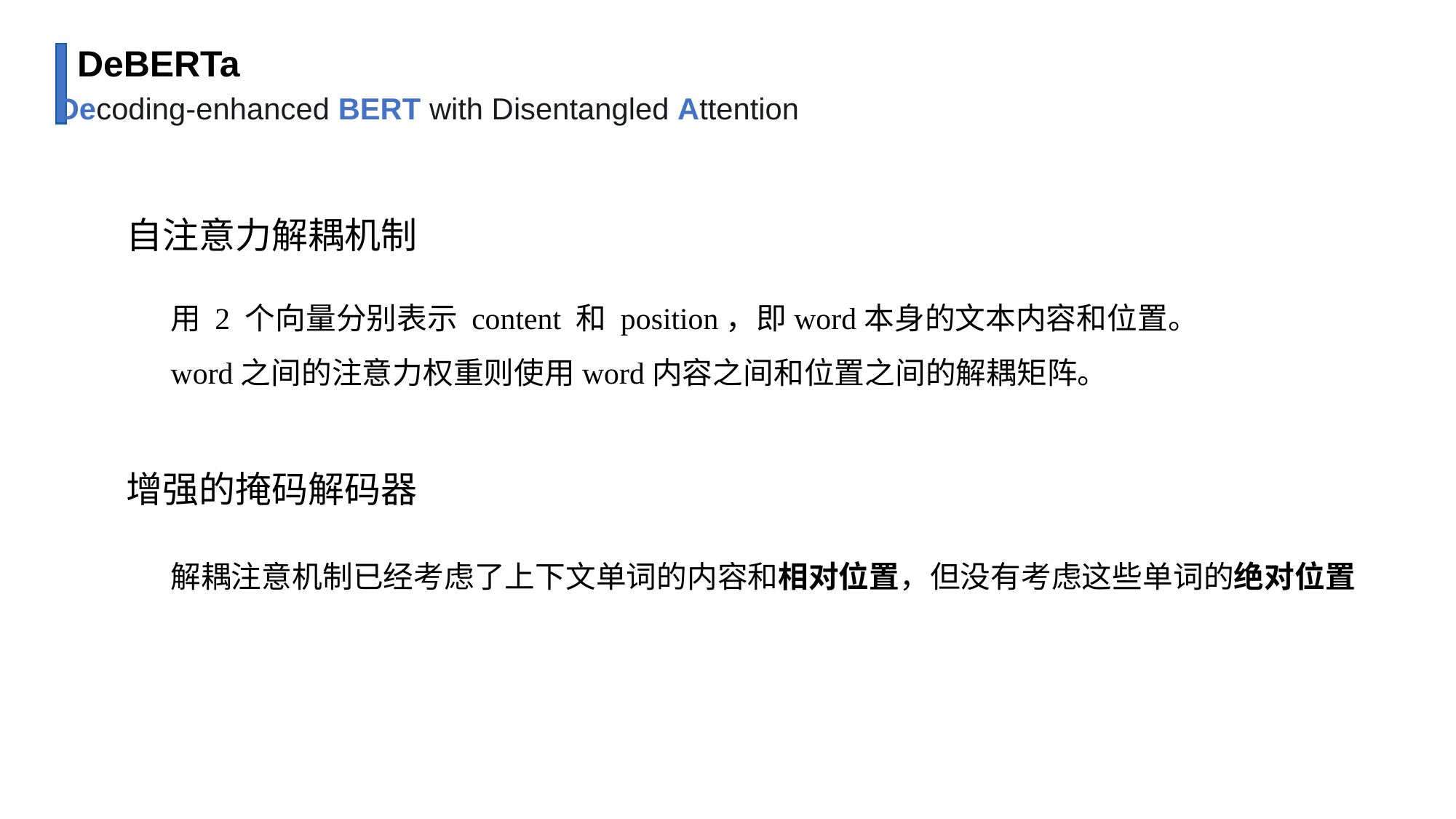

DeBERTa

Decoding-enhanced BERT with Disentangled Attention
自注意力解耦机制
用 2 个向量分别表示 content 和 position，即word本身的文本内容和位置。
word之间的注意力权重则使用word内容之间和位置之间的解耦矩阵。
增强的掩码解码器
解耦注意机制已经考虑了上下文单词的内容和相对位置，但没有考虑这些单词的绝对位置